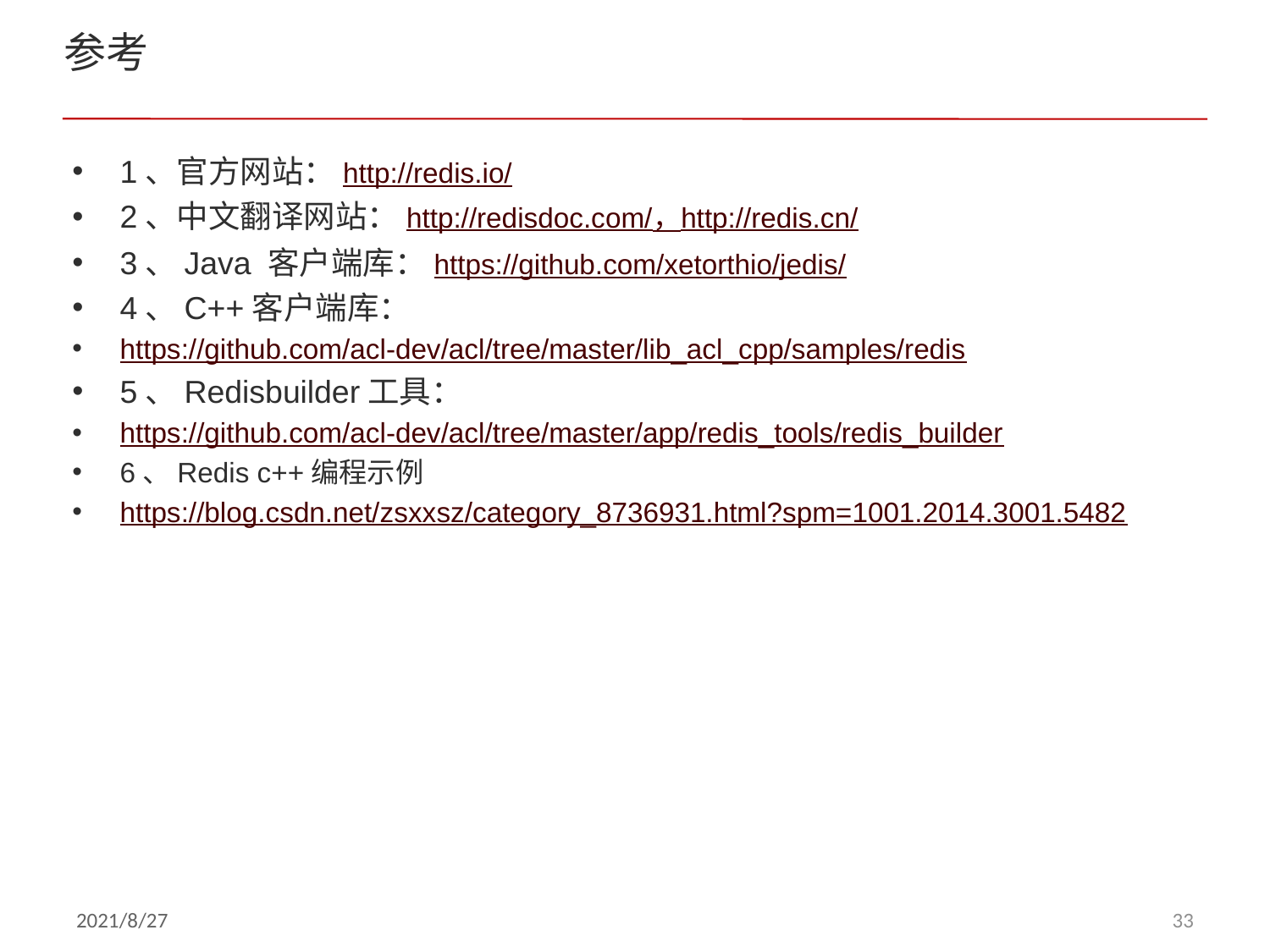

# 参考
1、官方网站：http://redis.io/
2、中文翻译网站：http://redisdoc.com/，http://redis.cn/
3、Java 客户端库：https://github.com/xetorthio/jedis/
4、C++客户端库：
https://github.com/acl-dev/acl/tree/master/lib_acl_cpp/samples/redis
5、Redisbuilder工具：
https://github.com/acl-dev/acl/tree/master/app/redis_tools/redis_builder
6、Redis c++编程示例
https://blog.csdn.net/zsxxsz/category_8736931.html?spm=1001.2014.3001.5482